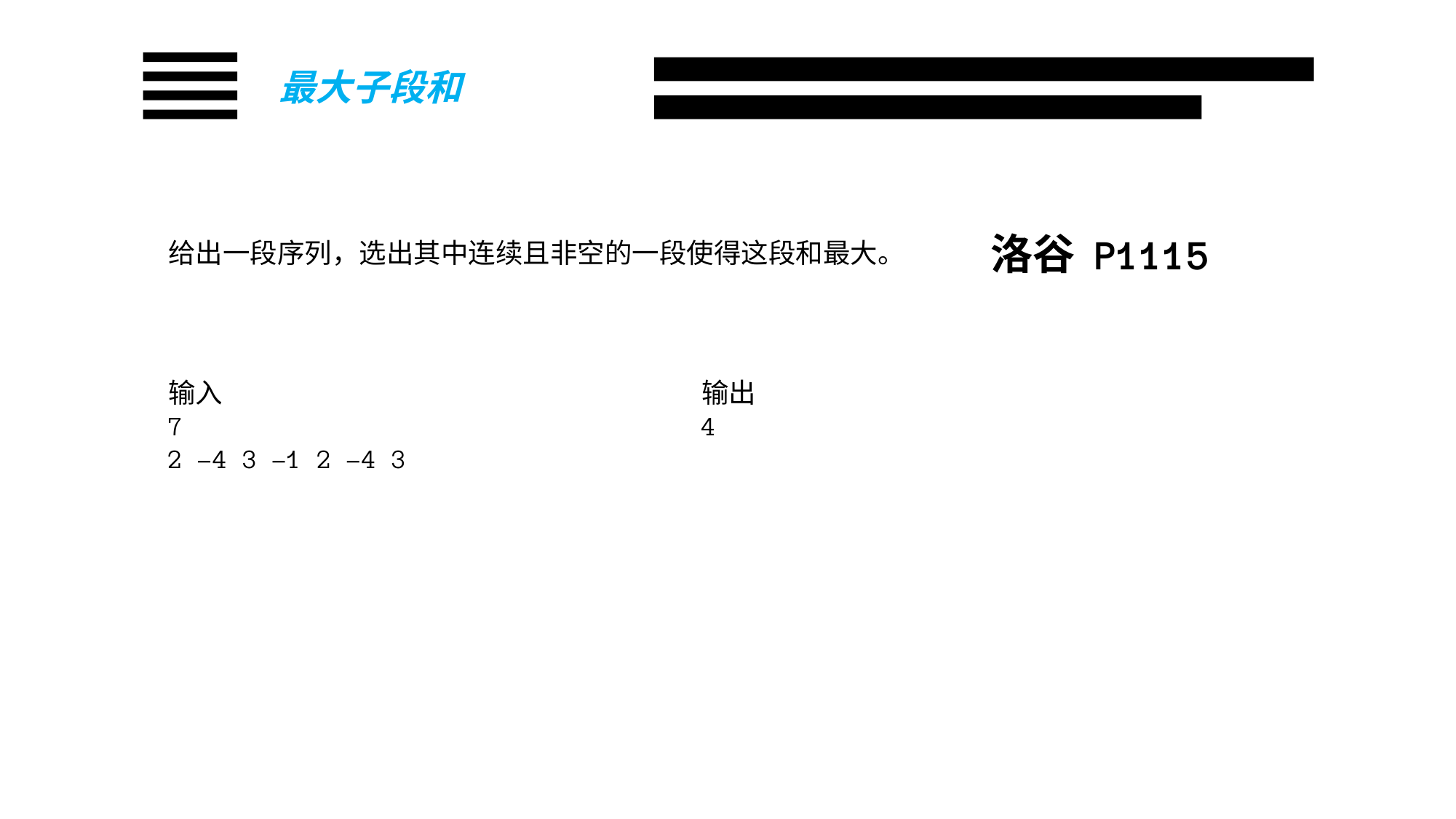

最大子段和

洛谷 P1115
给出一段序列，选出其中连续且非空的一段使得这段和最大。
输出
4
输入
7
2 -4 3 -1 2 -4 3